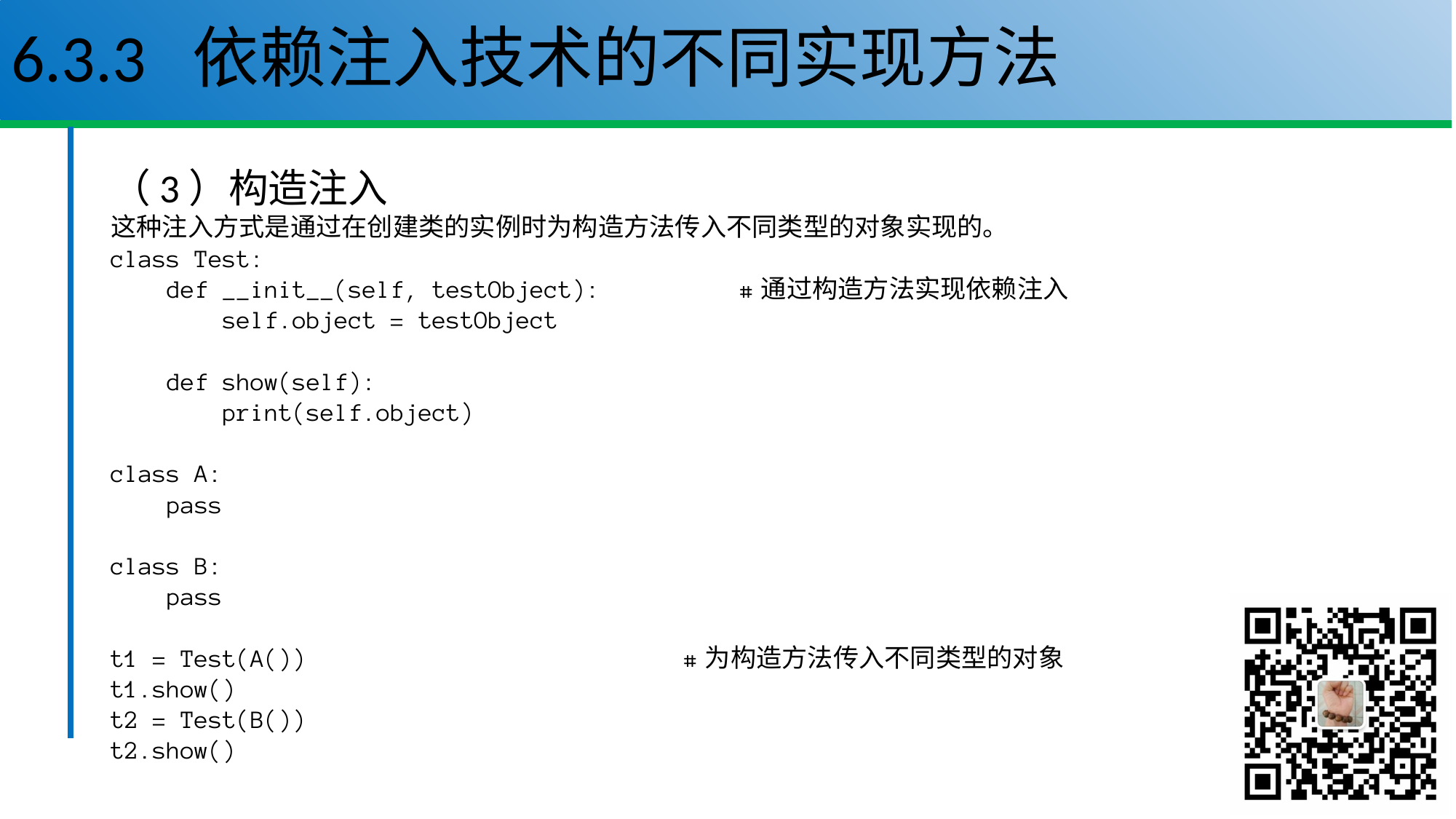

# 6.3.3  依赖注入技术的不同实现方法
（3）构造注入
这种注入方式是通过在创建类的实例时为构造方法传入不同类型的对象实现的。
class Test:
    def __init__(self, testObject):          #通过构造方法实现依赖注入
        self.object = testObject

    def show(self):
        print(self.object)

class A:
    pass

class B:
    pass

t1 = Test(A())                           #为构造方法传入不同类型的对象
t1.show()
t2 = Test(B())
t2.show()
45